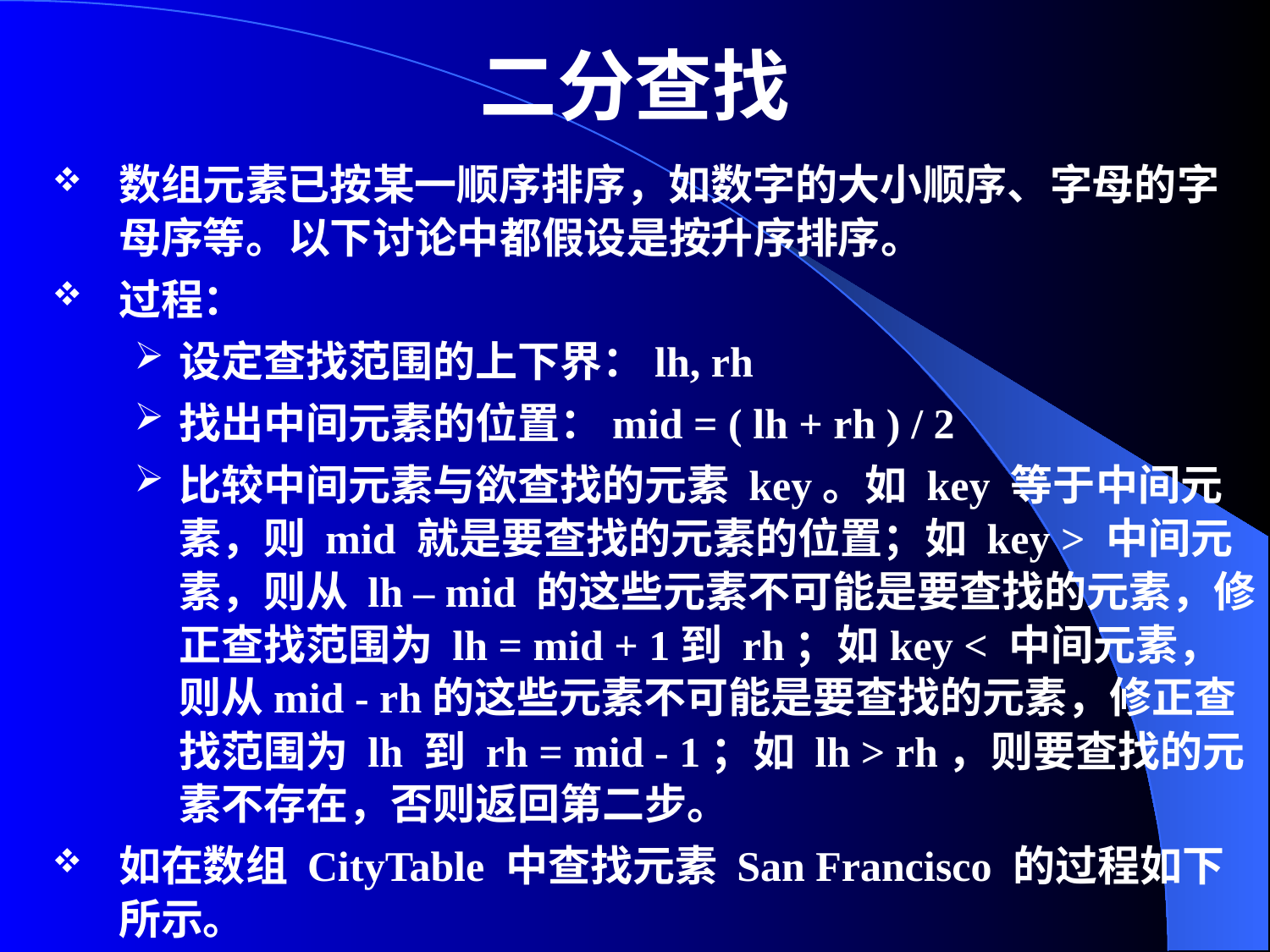

# 二分查找
数组元素已按某一顺序排序，如数字的大小顺序、字母的字母序等。以下讨论中都假设是按升序排序。
过程：
设定查找范围的上下界：lh, rh
找出中间元素的位置：mid = ( lh + rh ) / 2
比较中间元素与欲查找的元素 key。如 key 等于中间元素，则 mid 就是要查找的元素的位置；如 key > 中间元素，则从 lh – mid 的这些元素不可能是要查找的元素，修正查找范围为 lh = mid + 1到 rh；如key < 中间元素，则从mid - rh的这些元素不可能是要查找的元素，修正查找范围为 lh 到 rh = mid - 1；如 lh > rh，则要查找的元素不存在，否则返回第二步。
如在数组 CityTable 中查找元素 San Francisco 的过程如下所示。